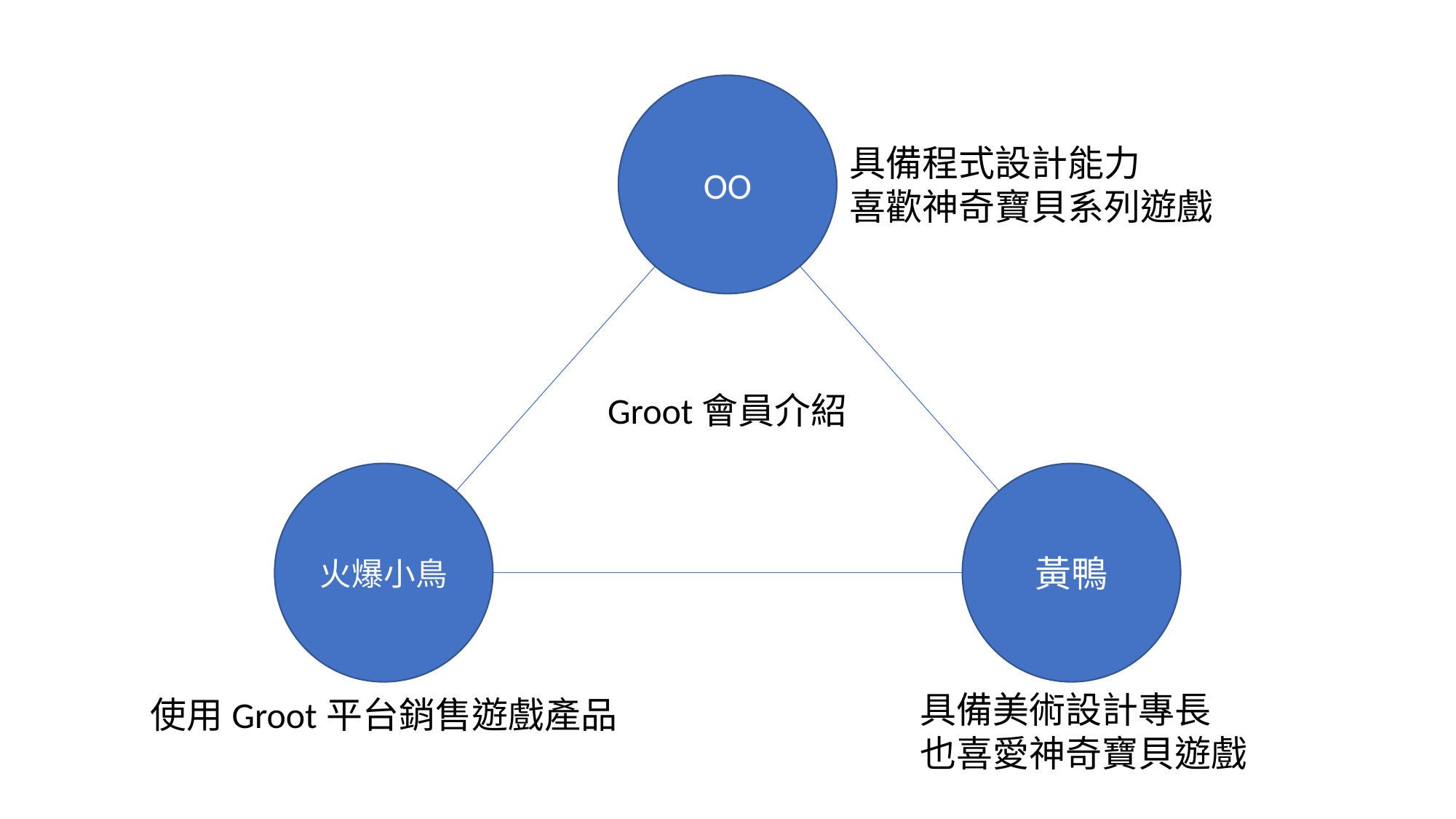

OO
具備程式設計能力
喜歡神奇寶貝系列遊戲
Groot會員介紹
黃鴨
火爆小鳥
具備美術設計專長
也喜愛神奇寶貝遊戲
使用Groot平台銷售遊戲產品